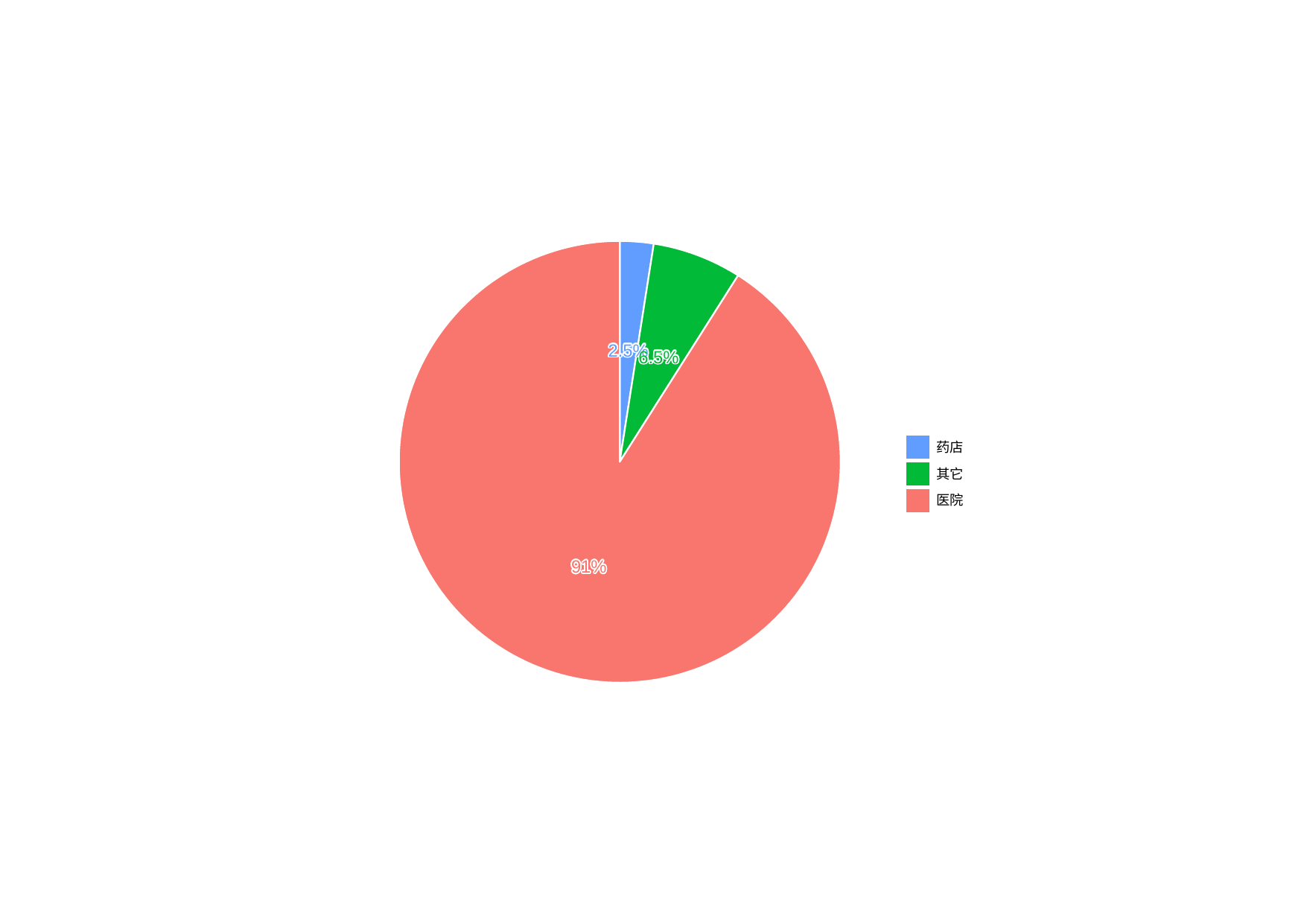

2.5%
2.5%
2.5%
2.5%
2.5%
2.5%
2.5%
2.5%
2.5%
2.5%
2.5%
2.5%
2.5%
2.5%
2.5%
2.5%
2.5%
6.5%
6.5%
6.5%
6.5%
6.5%
6.5%
6.5%
6.5%
6.5%
6.5%
6.5%
6.5%
6.5%
6.5%
6.5%
6.5%
6.5%

药店

其它

医院
91%
91%
91%
91%
91%
91%
91%
91%
91%
91%
91%
91%
91%
91%
91%
91%
91%